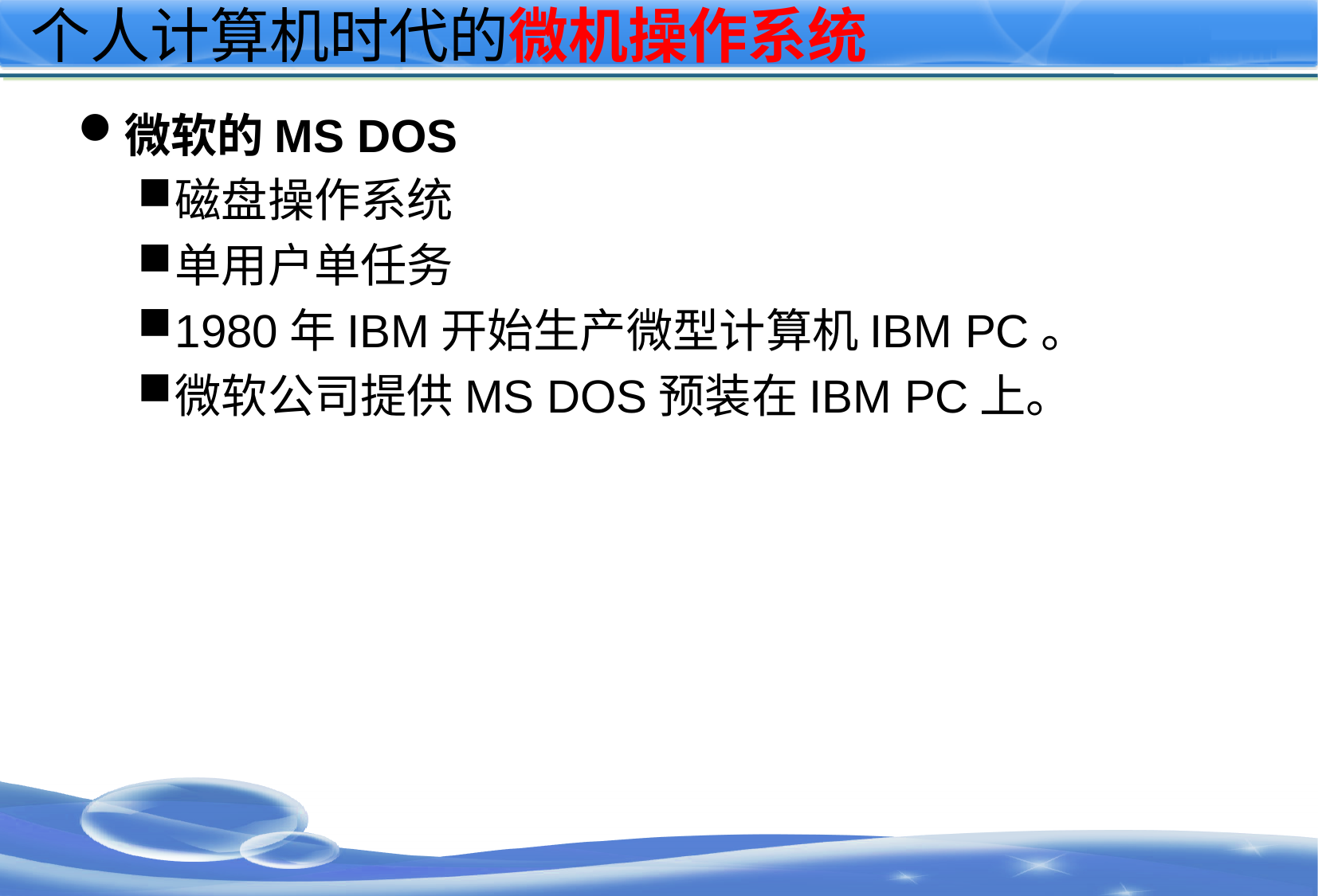

# 个人计算机时代的微机操作系统
微软的MS DOS
磁盘操作系统
单用户单任务
1980年IBM开始生产微型计算机IBM PC。
微软公司提供MS DOS预装在IBM PC上。